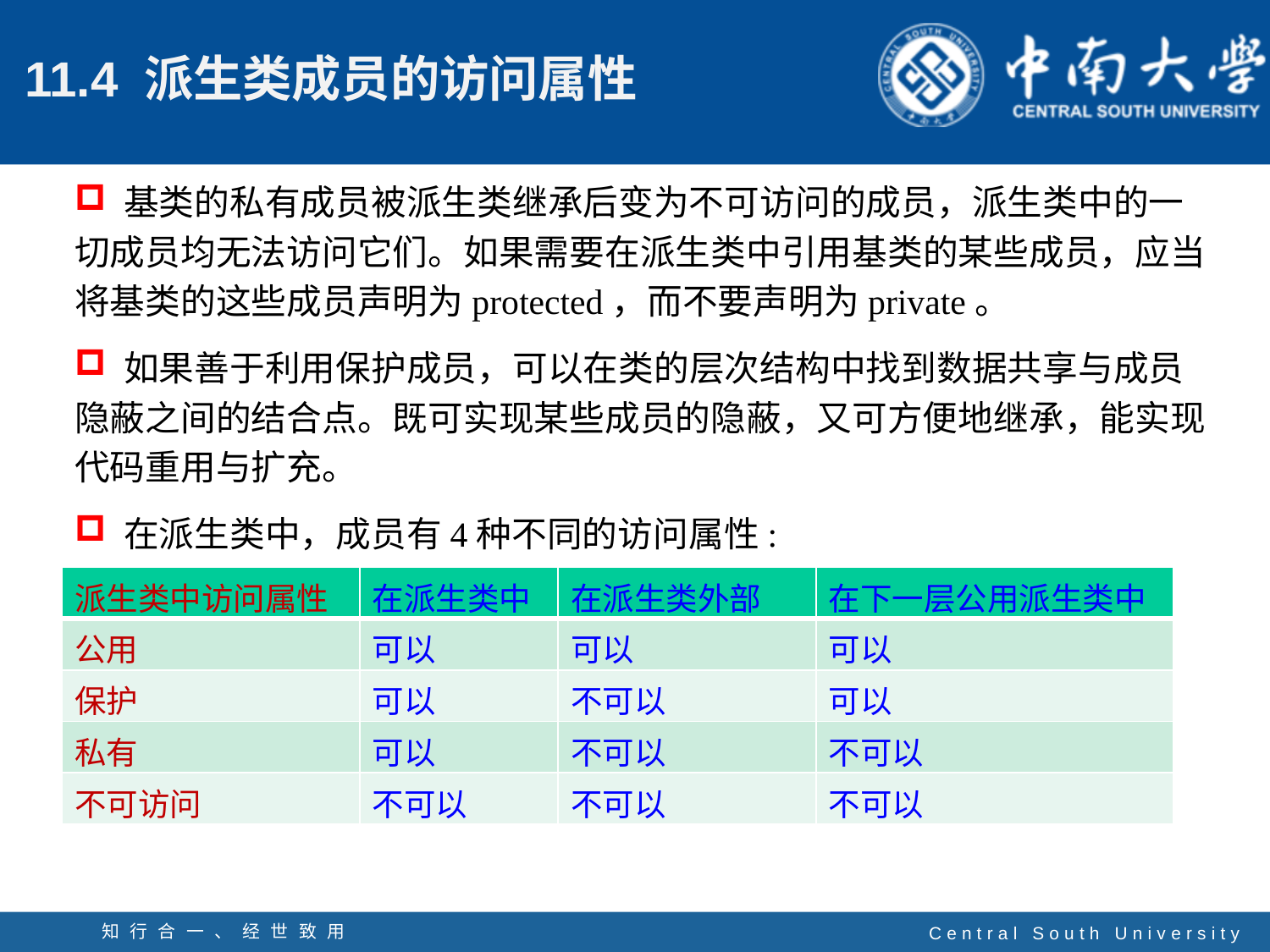

基类的私有成员被派生类继承后变为不可访问的成员，派生类中的一切成员均无法访问它们。如果需要在派生类中引用基类的某些成员，应当将基类的这些成员声明为protected，而不要声明为private。
 如果善于利用保护成员，可以在类的层次结构中找到数据共享与成员隐蔽之间的结合点。既可实现某些成员的隐蔽，又可方便地继承，能实现代码重用与扩充。
 在派生类中，成员有4种不同的访问属性:

| 派生类中访问属性 | 在派生类中 | 在派生类外部 | 在下一层公用派生类中 |
| --- | --- | --- | --- |
| 公用 | 可以 | 可以 | 可以 |
| 保护 | 可以 | 不可以 | 可以 |
| 私有 | 可以 | 不可以 | 不可以 |
| 不可访问 | 不可以 | 不可以 | 不可以 |

知行合一、经世致用
自强不息 厚德载物
Central South University